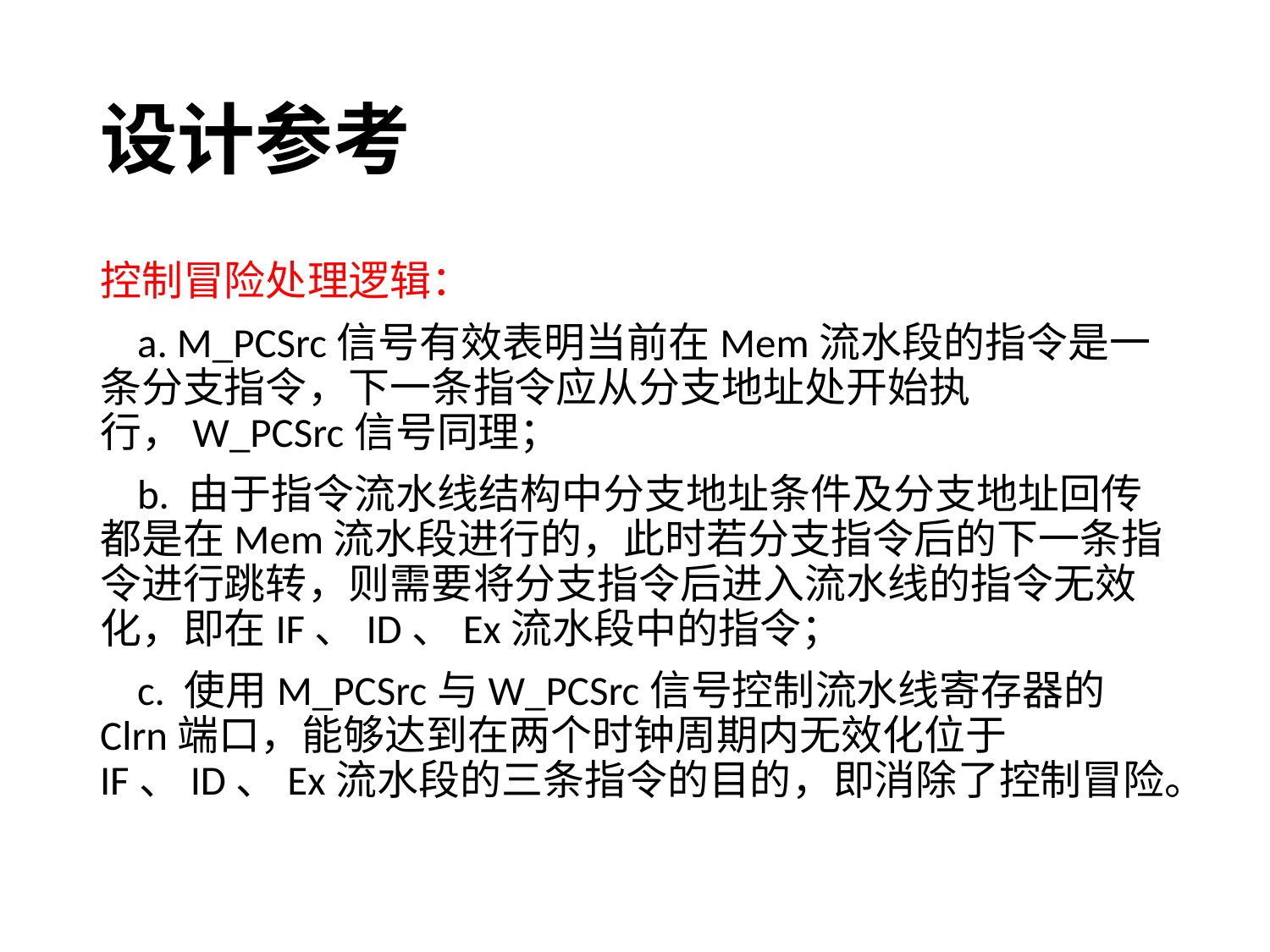

# 设计参考
控制冒险处理逻辑：
    a. M_PCSrc信号有效表明当前在Mem流水段的指令是一条分支指令，下一条指令应从分支地址处开始执行，W_PCSrc信号同理；
    b. 由于指令流水线结构中分支地址条件及分支地址回传都是在Mem流水段进行的，此时若分支指令后的下一条指令进行跳转，则需要将分支指令后进入流水线的指令无效化，即在IF、ID、Ex流水段中的指令；
    c. 使用M_PCSrc与W_PCSrc信号控制流水线寄存器的Clrn端口，能够达到在两个时钟周期内无效化位于IF、ID、Ex流水段的三条指令的目的，即消除了控制冒险。